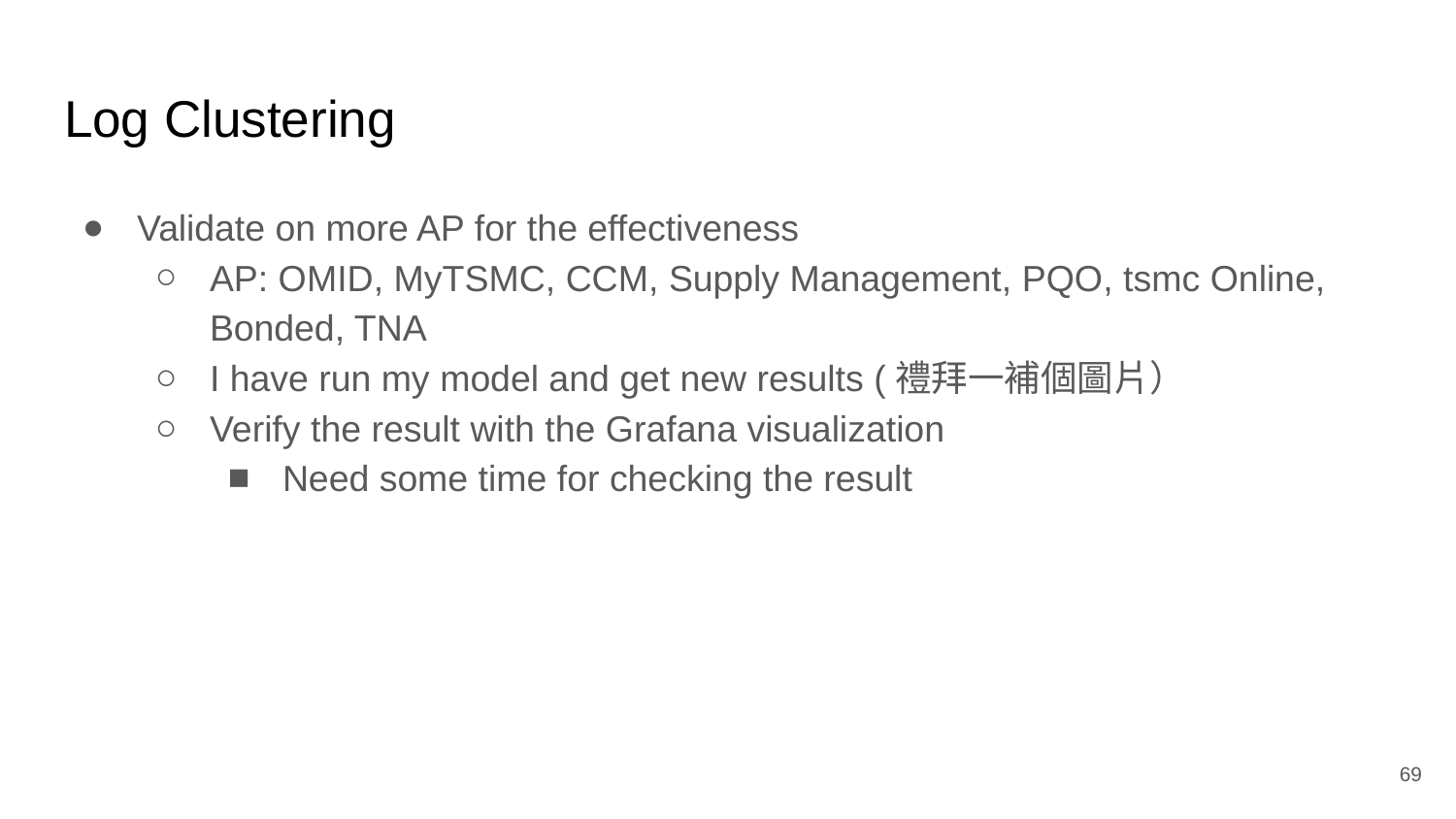

# Log Clustering

Validate on more AP for the effectiveness
AP: OMID, MyTSMC, CCM, Supply Management, PQO, tsmc Online, Bonded, TNA
I have run my model and get new results (禮拜一補個圖片）
Verify the result with the Grafana visualization
Need some time for checking the result

69